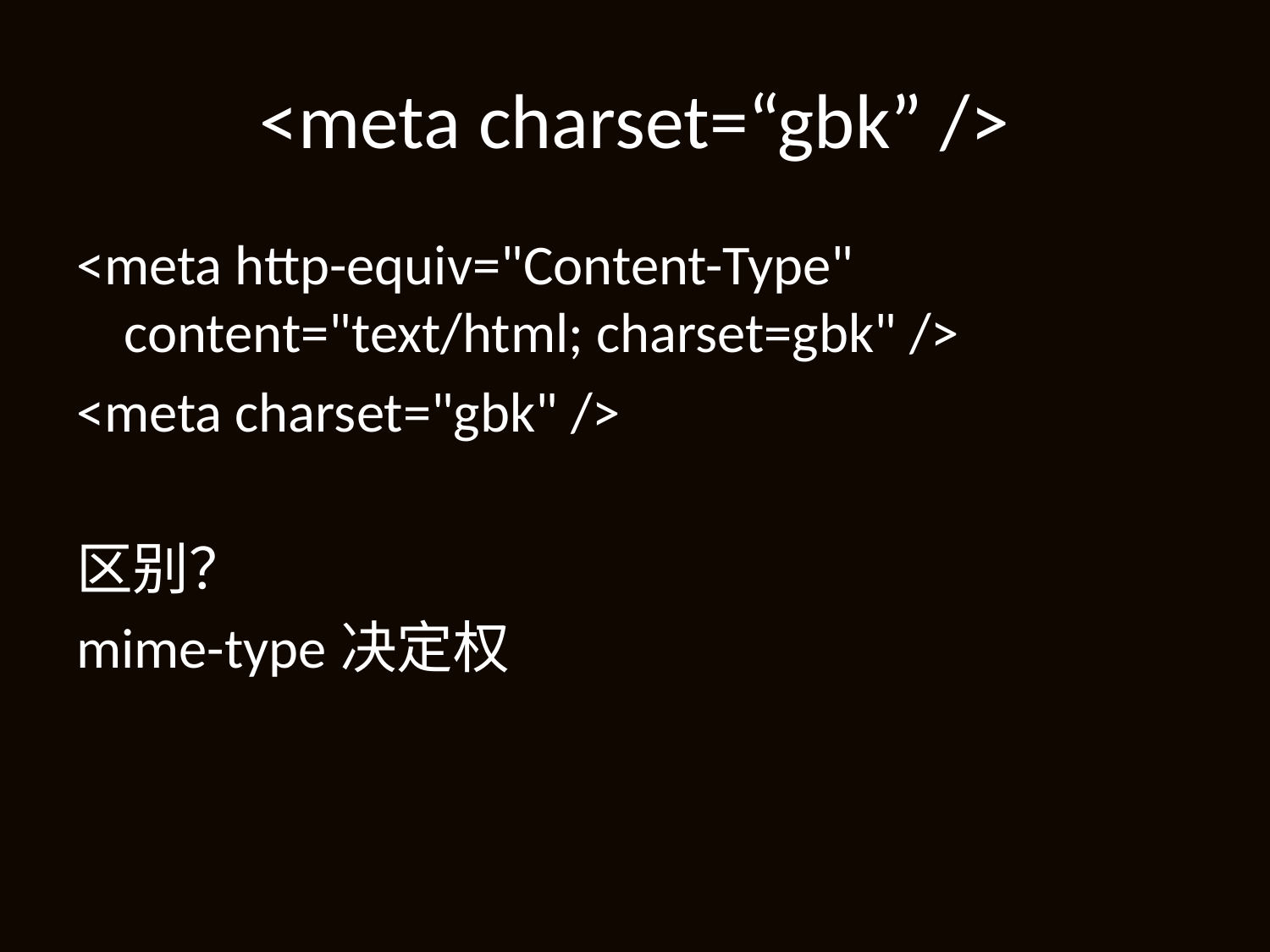

# <meta charset=“gbk” />
<meta http-equiv="Content-Type" content="text/html; charset=gbk" />
<meta charset="gbk" />

区别？
mime-type决定权